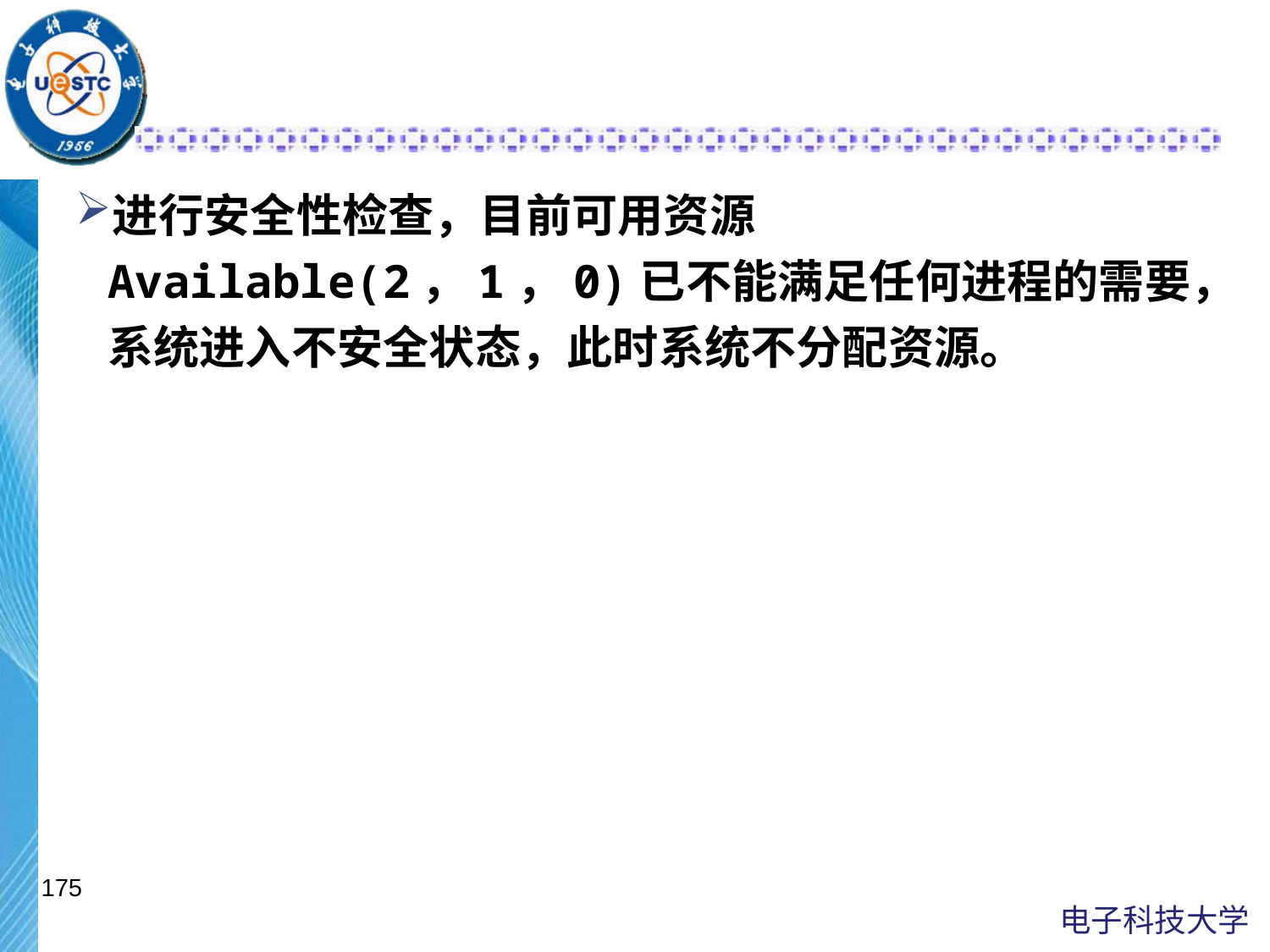

进行安全性检查，目前可用资源Available(2，1，0)已不能满足任何进程的需要，系统进入不安全状态，此时系统不分配资源。
175